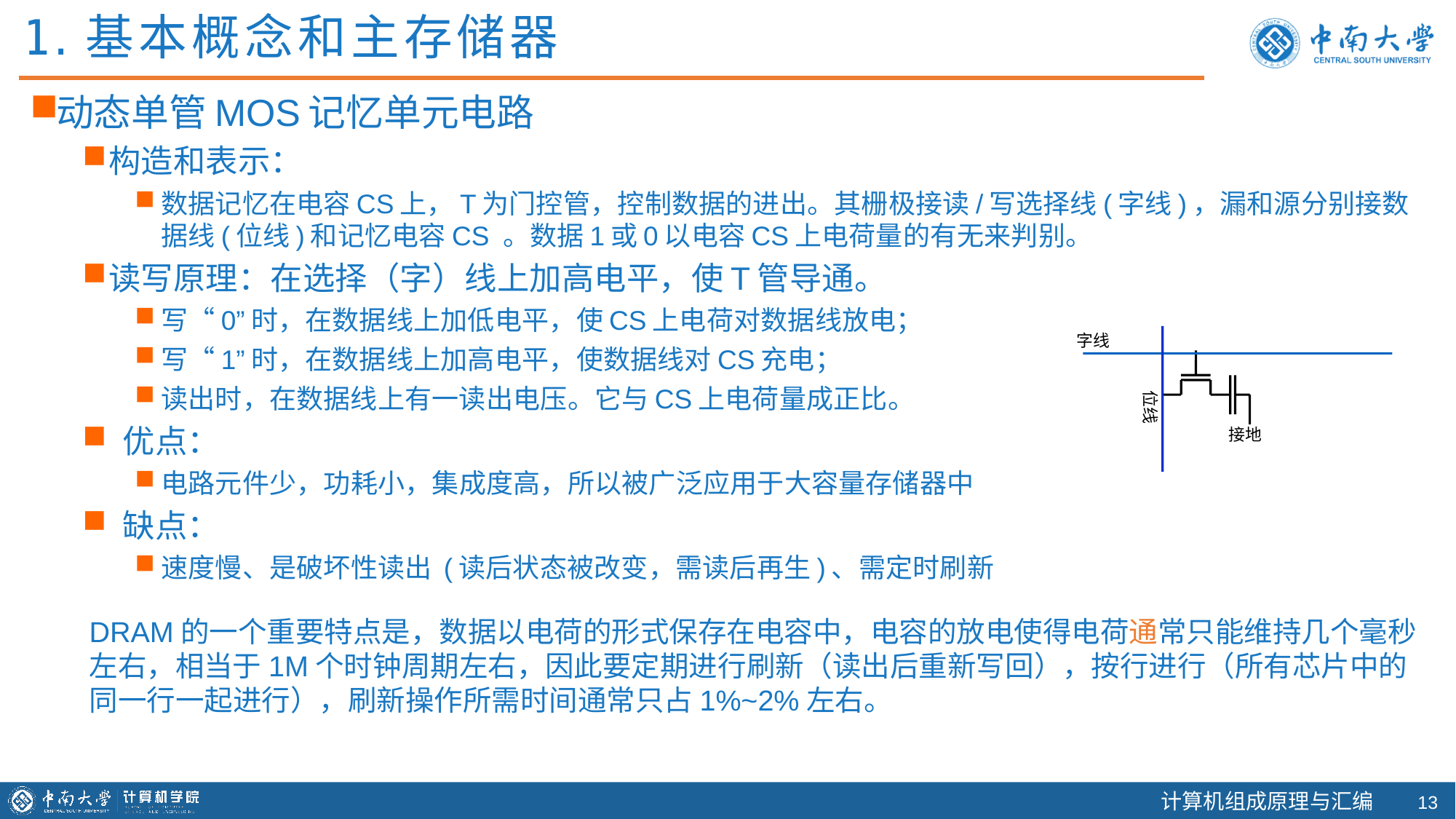

1.基本概念和主存储器

动态单管MOS记忆单元电路
构造和表示：
数据记忆在电容CS上，T为门控管，控制数据的进出。其栅极接读/写选择线(字线)，漏和源分别接数据线(位线)和记忆电容CS 。数据1或0以电容CS上电荷量的有无来判别。
读写原理：在选择（字）线上加高电平，使T管导通。
写“0”时，在数据线上加低电平，使CS上电荷对数据线放电；
写“1”时，在数据线上加高电平，使数据线对CS充电；
读出时，在数据线上有一读出电压。它与CS上电荷量成正比。
 优点：
电路元件少，功耗小，集成度高，所以被广泛应用于大容量存储器中
 缺点：
速度慢、是破坏性读出 (读后状态被改变，需读后再生)、需定时刷新

字线

位线

接地
DRAM的一个重要特点是，数据以电荷的形式保存在电容中，电容的放电使得电荷通常只能维持几个毫秒左右，相当于1M个时钟周期左右，因此要定期进行刷新（读出后重新写回），按行进行（所有芯片中的同一行一起进行），刷新操作所需时间通常只占1%~2%左右。
13